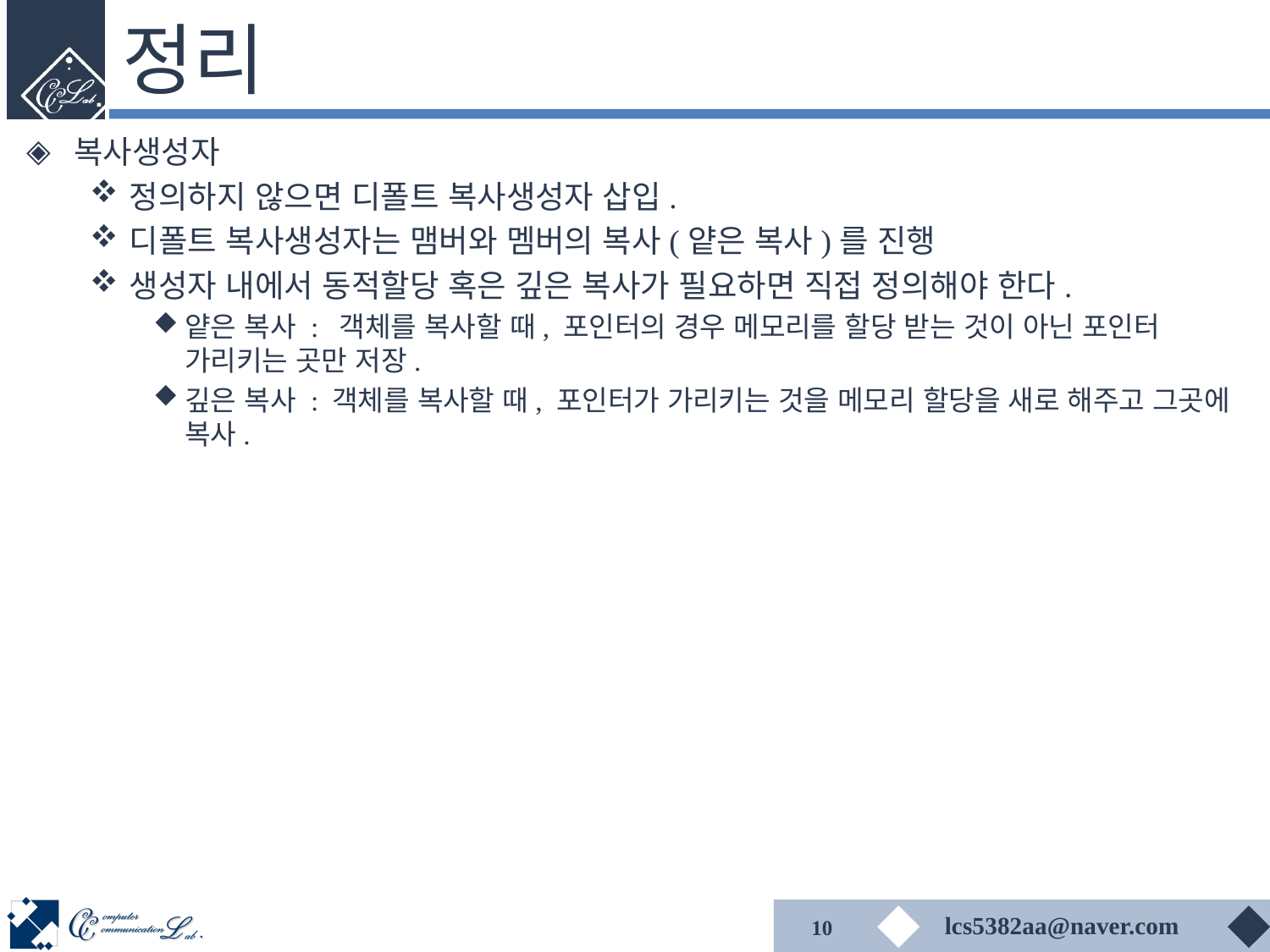

# 정리
복사생성자
정의하지 않으면 디폴트 복사생성자 삽입.
디폴트 복사생성자는 맴버와 멤버의 복사(얕은 복사)를 진행
생성자 내에서 동적할당 혹은 깊은 복사가 필요하면 직접 정의해야 한다.
얕은 복사 :  객체를 복사할 때, 포인터의 경우 메모리를 할당 받는 것이 아닌 포인터 가리키는 곳만 저장.
깊은 복사 : 객체를 복사할 때, 포인터가 가리키는 것을 메모리 할당을 새로 해주고 그곳에 복사.